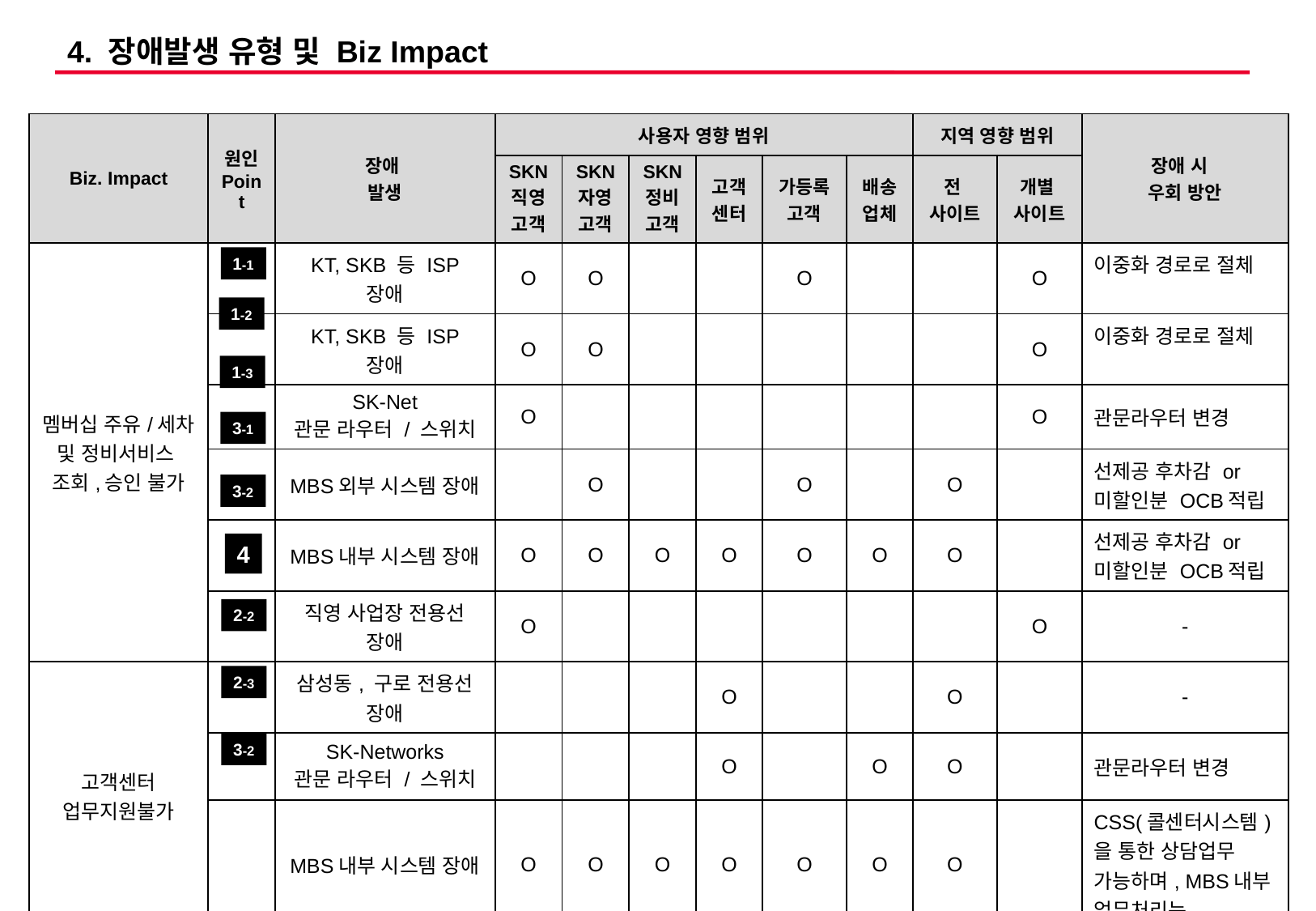

# 4. 장애발생 유형 및 Biz Impact
| Biz. Impact | 원인 Point | 장애 발생 | 사용자 영향 범위 |  |  |  |  |  | 지역 영향 범위 |  | 장애 시 우회 방안 |
| --- | --- | --- | --- | --- | --- | --- | --- | --- | --- | --- | --- |
|  |  |  | SKN 직영 고객 | SKN 자영 고객 | SKN 정비 고객 | 고객 센터 | 가등록 고객 | 배송 업체 | 전 사이트 | 개별 사이트 |  |
| 멤버십 주유/세차 및 정비서비스 조회,승인 불가 |  | KT, SKB 등 ISP 장애 | O | O |  |  | O |  |  | O | 이중화 경로로 절체 |
|  |  | KT, SKB 등 ISP 장애 | O | O |  |  |  |  |  | O | 이중화 경로로 절체 |
|  |  | SK-Net 관문 라우터 / 스위치 | O |  |  |  |  |  |  | O | 관문라우터 변경 |
|  |  | MBS외부 시스템 장애 |  | O |  |  | O |  | O |  | 선제공 후차감 or 미할인분 OCB적립 |
|  |  | MBS내부 시스템 장애 | O | O | O | O | O | O | O |  | 선제공 후차감 or 미할인분 OCB적립 |
|  |  | 직영 사업장 전용선 장애 | O |  |  |  |  |  |  | O | - |
| 고객센터 업무지원불가 |  | 삼성동, 구로 전용선 장애 |  |  |  | O |  |  | O |  | - |
|  |  | SK-Networks 관문 라우터 / 스위치 |  |  |  | O |  | O | O |  | 관문라우터 변경 |
|  |  | MBS내부 시스템 장애 | O | O | O | O | O | O | O |  | CSS(콜센터시스템)을 통한 상담업무 가능하며, MBS내부 업무처리는 |
1-1
1-2
1-3
3-1
3-2
4
2-2
2-3
3-2